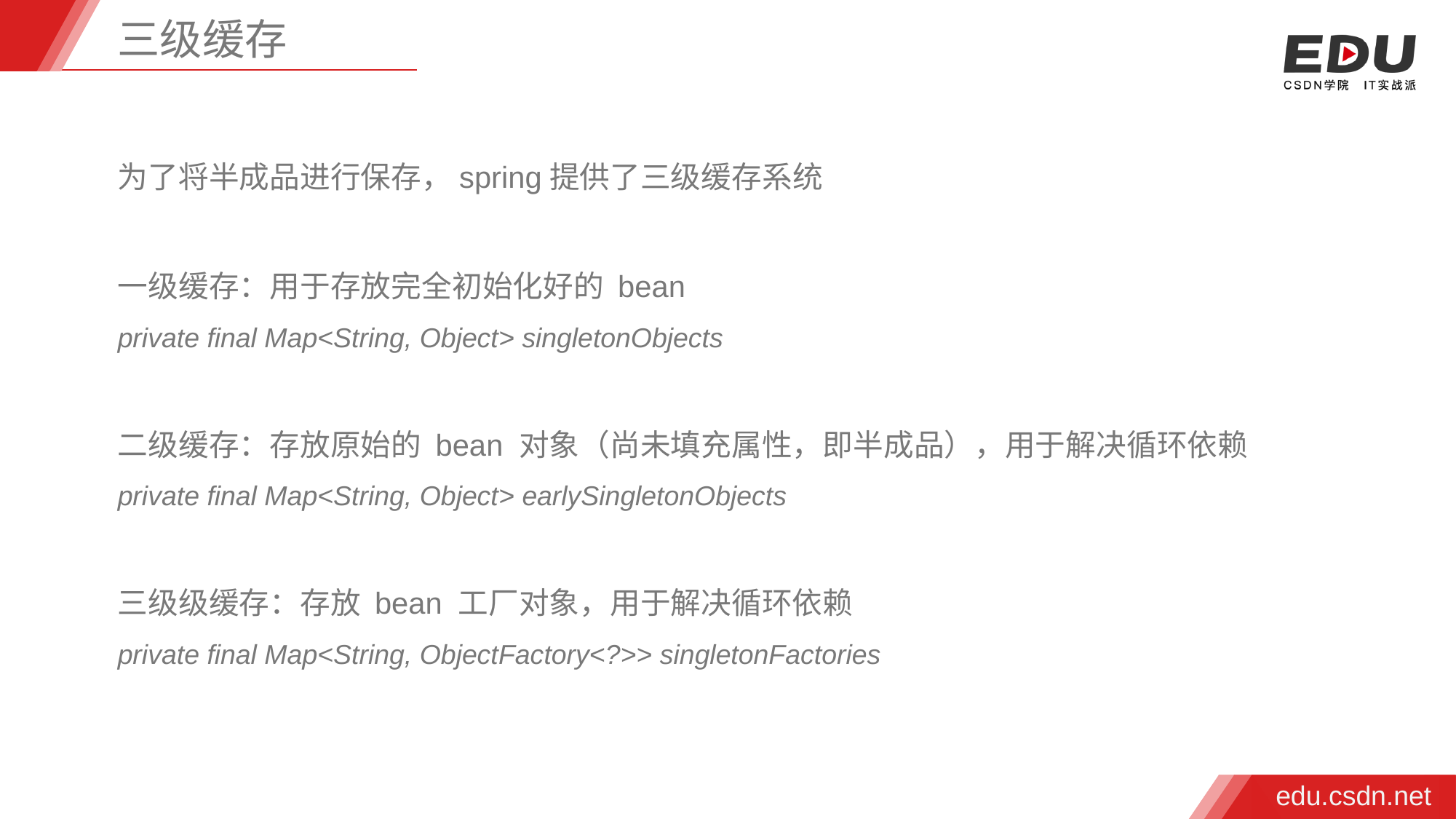

三级缓存
为了将半成品进行保存，spring提供了三级缓存系统

一级缓存：用于存放完全初始化好的 bean
private final Map<String, Object> singletonObjects
二级缓存：存放原始的 bean 对象（尚未填充属性，即半成品），用于解决循环依赖
private final Map<String, Object> earlySingletonObjects

三级级缓存：存放 bean 工厂对象，用于解决循环依赖
private final Map<String, ObjectFactory<?>> singletonFactories
edu.csdn.net